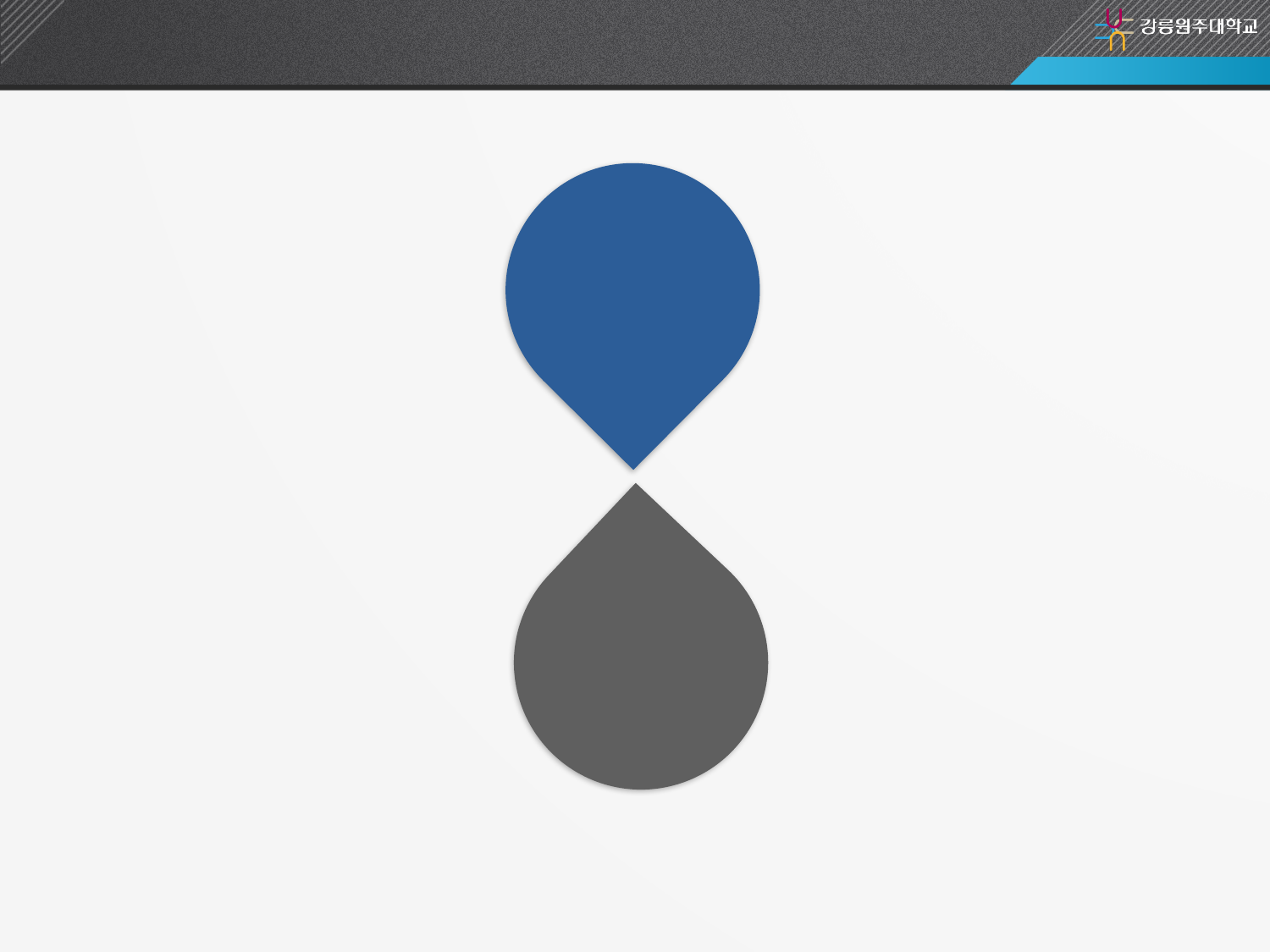

03. 성적 평가 방법

프로젝트
90%

출석
10%